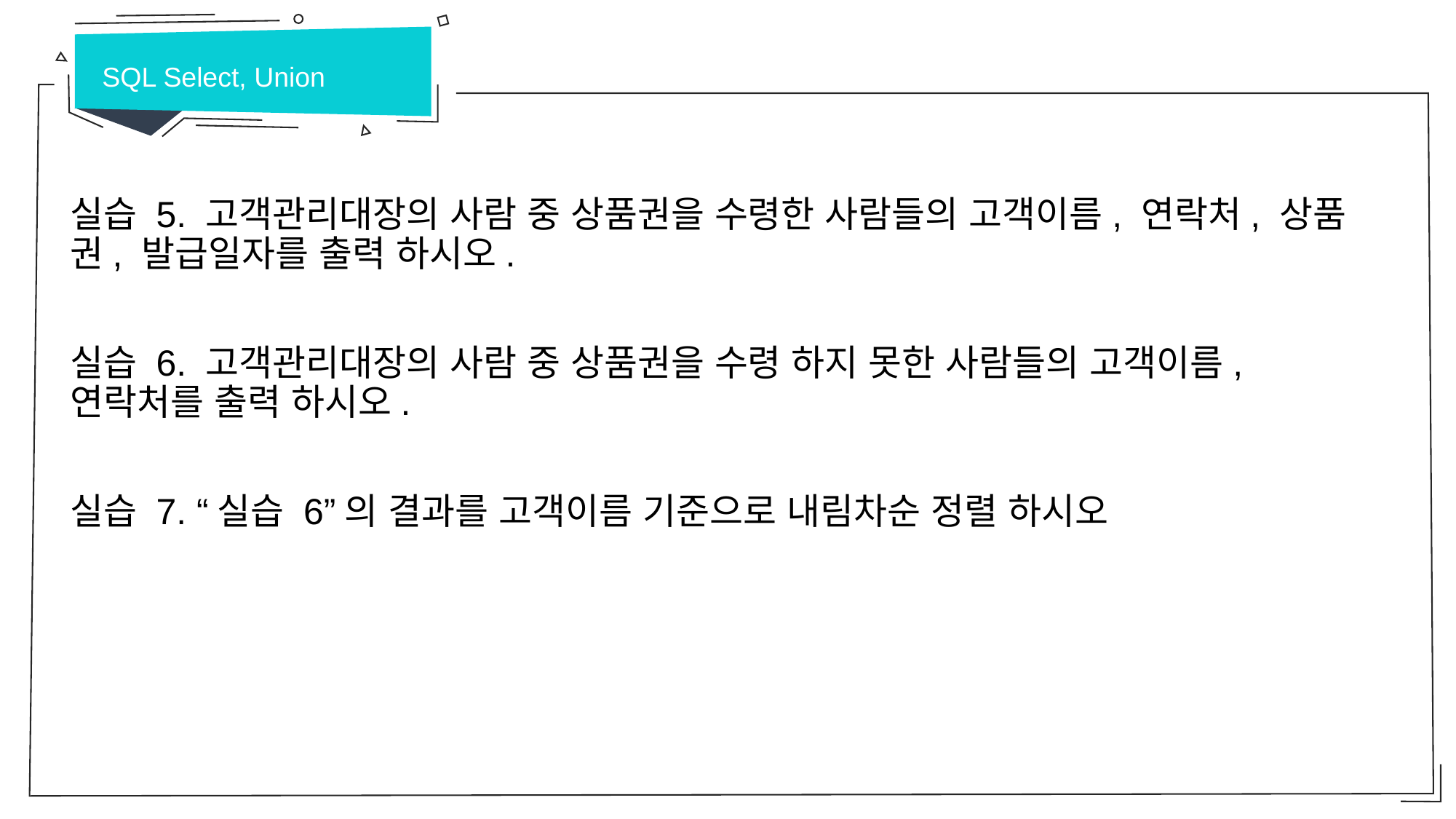

SQL Select, Union
실습 5. 고객관리대장의 사람 중 상품권을 수령한 사람들의 고객이름, 연락처, 상품권, 발급일자를 출력 하시오.

실습 6. 고객관리대장의 사람 중 상품권을 수령 하지 못한 사람들의 고객이름, 연락처를 출력 하시오.

실습 7. “실습 6”의 결과를 고객이름 기준으로 내림차순 정렬 하시오